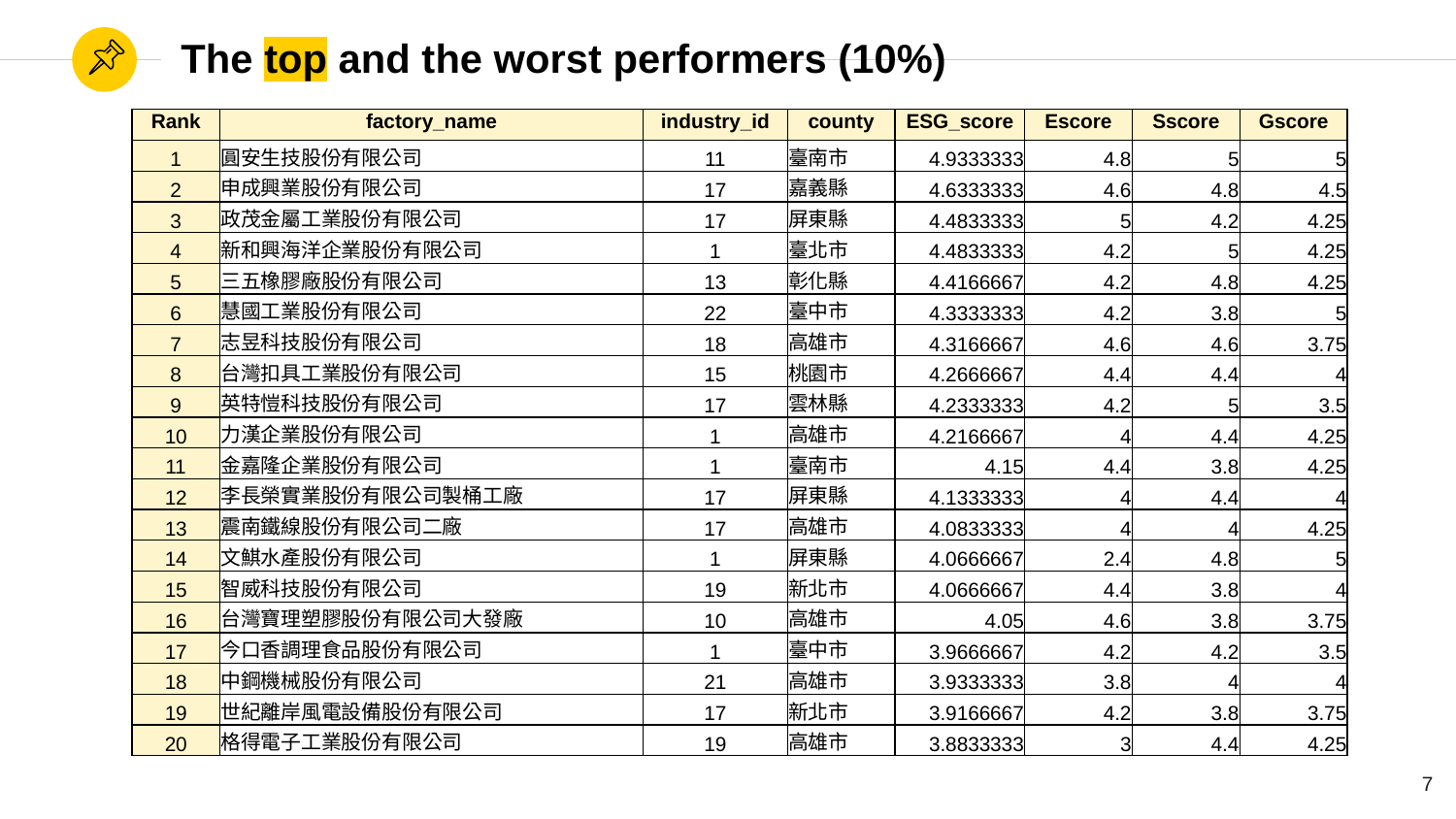

# The top and the worst performers (10%)

| Rank | factory\_name | industry\_id | county | ESG\_score | Escore | Sscore | Gscore |
| --- | --- | --- | --- | --- | --- | --- | --- |
| 1 | 圓安生技股份有限公司 | 11 | 臺南市 | 4.9333333 | 4.8 | 5 | 5 |
| 2 | 申成興業股份有限公司 | 17 | 嘉義縣 | 4.6333333 | 4.6 | 4.8 | 4.5 |
| 3 | 政茂金屬工業股份有限公司 | 17 | 屏東縣 | 4.4833333 | 5 | 4.2 | 4.25 |
| 4 | 新和興海洋企業股份有限公司 | 1 | 臺北市 | 4.4833333 | 4.2 | 5 | 4.25 |
| 5 | 三五橡膠廠股份有限公司 | 13 | 彰化縣 | 4.4166667 | 4.2 | 4.8 | 4.25 |
| 6 | 慧國工業股份有限公司 | 22 | 臺中市 | 4.3333333 | 4.2 | 3.8 | 5 |
| 7 | 志昱科技股份有限公司 | 18 | 高雄市 | 4.3166667 | 4.6 | 4.6 | 3.75 |
| 8 | 台灣扣具工業股份有限公司 | 15 | 桃園市 | 4.2666667 | 4.4 | 4.4 | 4 |
| 9 | 英特愷科技股份有限公司 | 17 | 雲林縣 | 4.2333333 | 4.2 | 5 | 3.5 |
| 10 | 力漢企業股份有限公司 | 1 | 高雄市 | 4.2166667 | 4 | 4.4 | 4.25 |
| 11 | 金嘉隆企業股份有限公司 | 1 | 臺南市 | 4.15 | 4.4 | 3.8 | 4.25 |
| 12 | 李長榮實業股份有限公司製桶工廠 | 17 | 屏東縣 | 4.1333333 | 4 | 4.4 | 4 |
| 13 | 震南鐵線股份有限公司二廠 | 17 | 高雄市 | 4.0833333 | 4 | 4 | 4.25 |
| 14 | 文鯕水產股份有限公司 | 1 | 屏東縣 | 4.0666667 | 2.4 | 4.8 | 5 |
| 15 | 智威科技股份有限公司 | 19 | 新北市 | 4.0666667 | 4.4 | 3.8 | 4 |
| 16 | 台灣寶理塑膠股份有限公司大發廠 | 10 | 高雄市 | 4.05 | 4.6 | 3.8 | 3.75 |
| 17 | 今口香調理食品股份有限公司 | 1 | 臺中市 | 3.9666667 | 4.2 | 4.2 | 3.5 |
| 18 | 中鋼機械股份有限公司 | 21 | 高雄市 | 3.9333333 | 3.8 | 4 | 4 |
| 19 | 世紀離岸風電設備股份有限公司 | 17 | 新北市 | 3.9166667 | 4.2 | 3.8 | 3.75 |
| 20 | 格得電子工業股份有限公司 | 19 | 高雄市 | 3.8833333 | 3 | 4.4 | 4.25 |
7